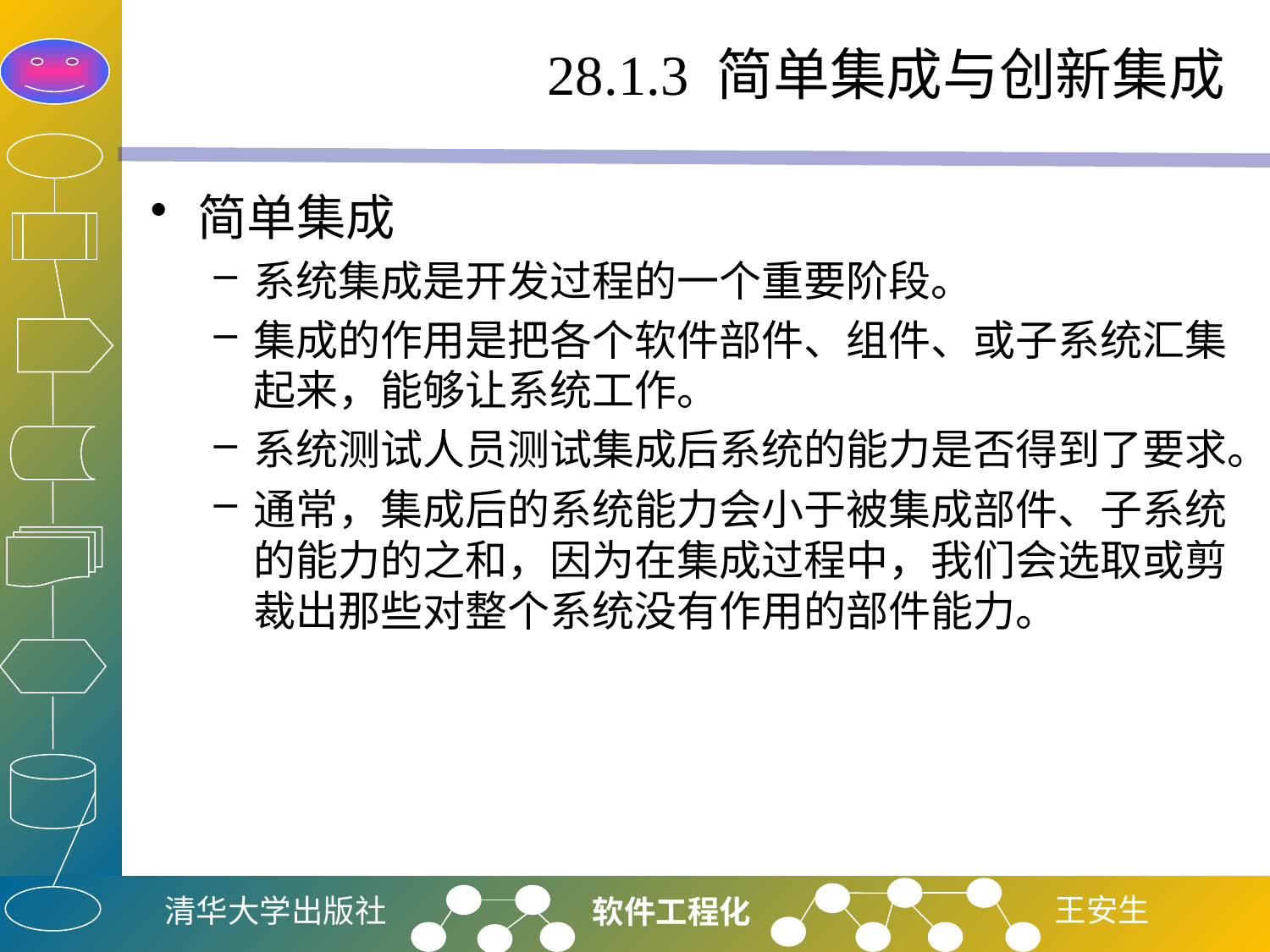

# 28.1.3 简单集成与创新集成
简单集成
系统集成是开发过程的一个重要阶段。
集成的作用是把各个软件部件、组件、或子系统汇集起来，能够让系统工作。
系统测试人员测试集成后系统的能力是否得到了要求。
通常，集成后的系统能力会小于被集成部件、子系统的能力的之和，因为在集成过程中，我们会选取或剪裁出那些对整个系统没有作用的部件能力。